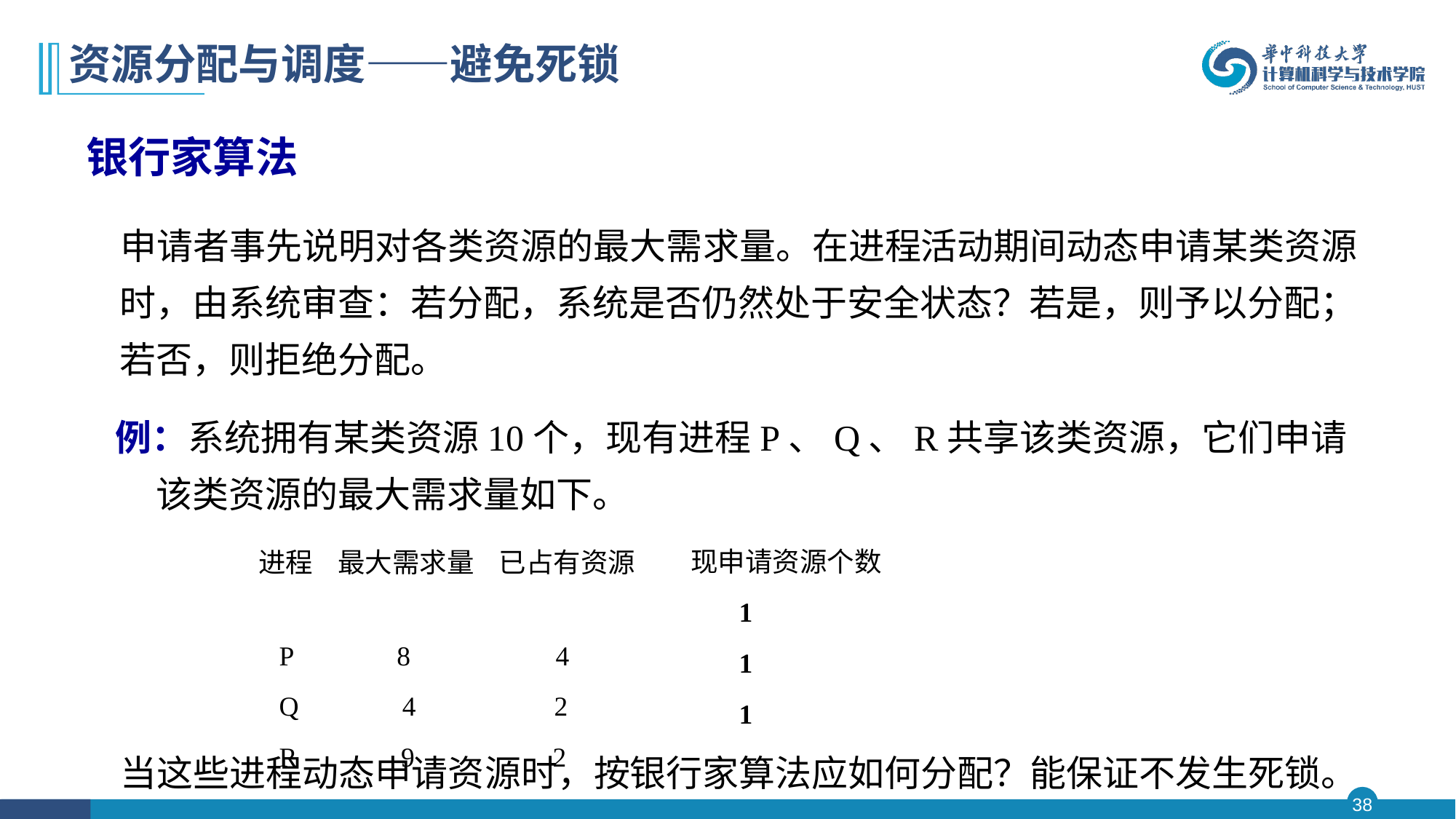

# 资源分配与调度——避免死锁
银行家算法
    申请者事先说明对各类资源的最大需求量。在进程活动期间动态申请某类资源时，由系统审查：若分配，系统是否仍然处于安全状态？若是，则予以分配；若否，则拒绝分配。
例：系统拥有某类资源10个，现有进程P、Q、R共享该类资源，它们申请该类资源的最大需求量如下。
现申请资源个数
       1
       1
       1
进程    最大需求量    已占有资源
   P               8                     4
   Q               4                    2
   R               9                    2
    当这些进程动态申请资源时，按银行家算法应如何分配？能保证不发生死锁。